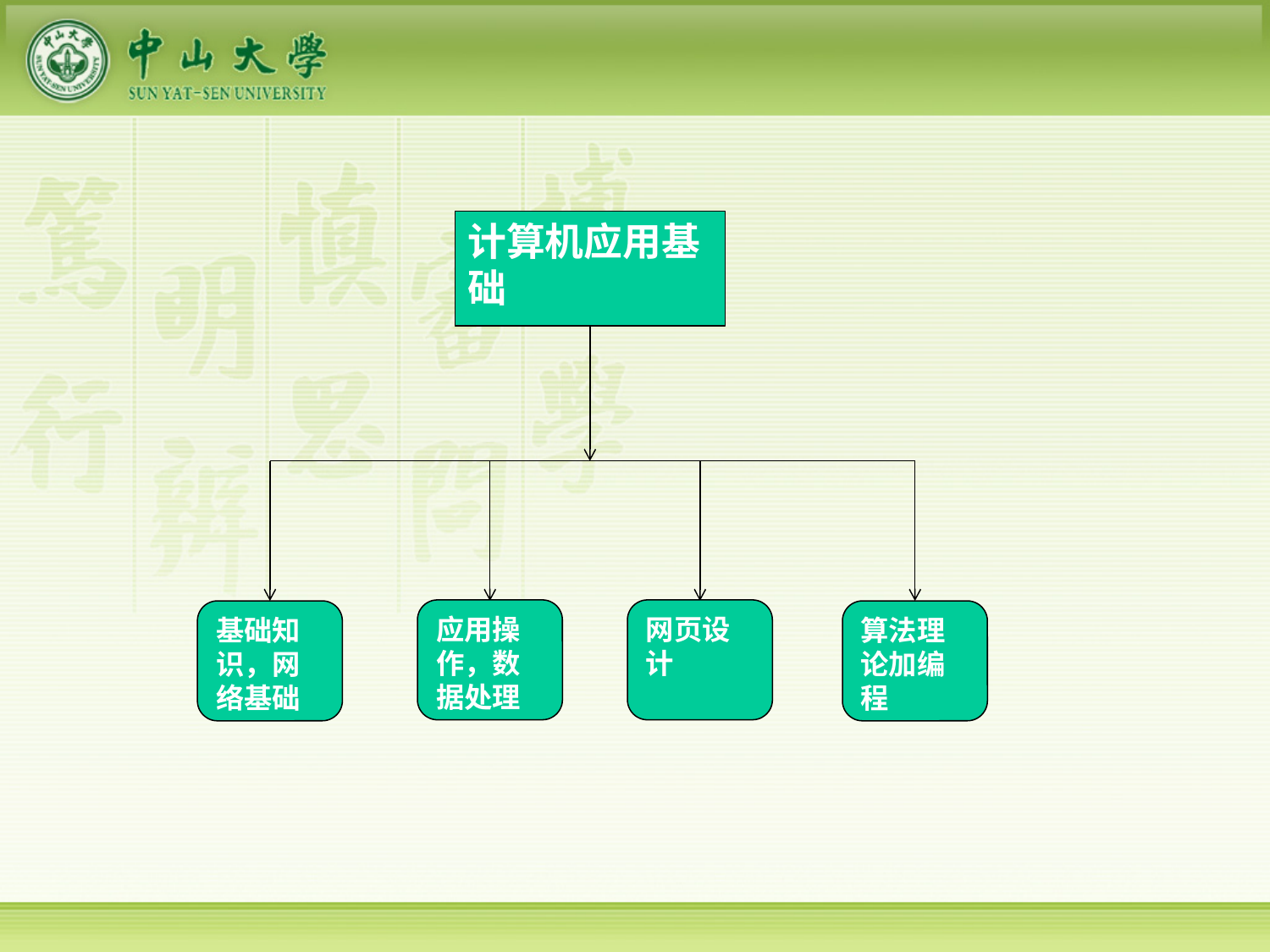

计算机应用基础
应用操作，数据处理
网页设计
基础知识，网络基础
算法理论加编程